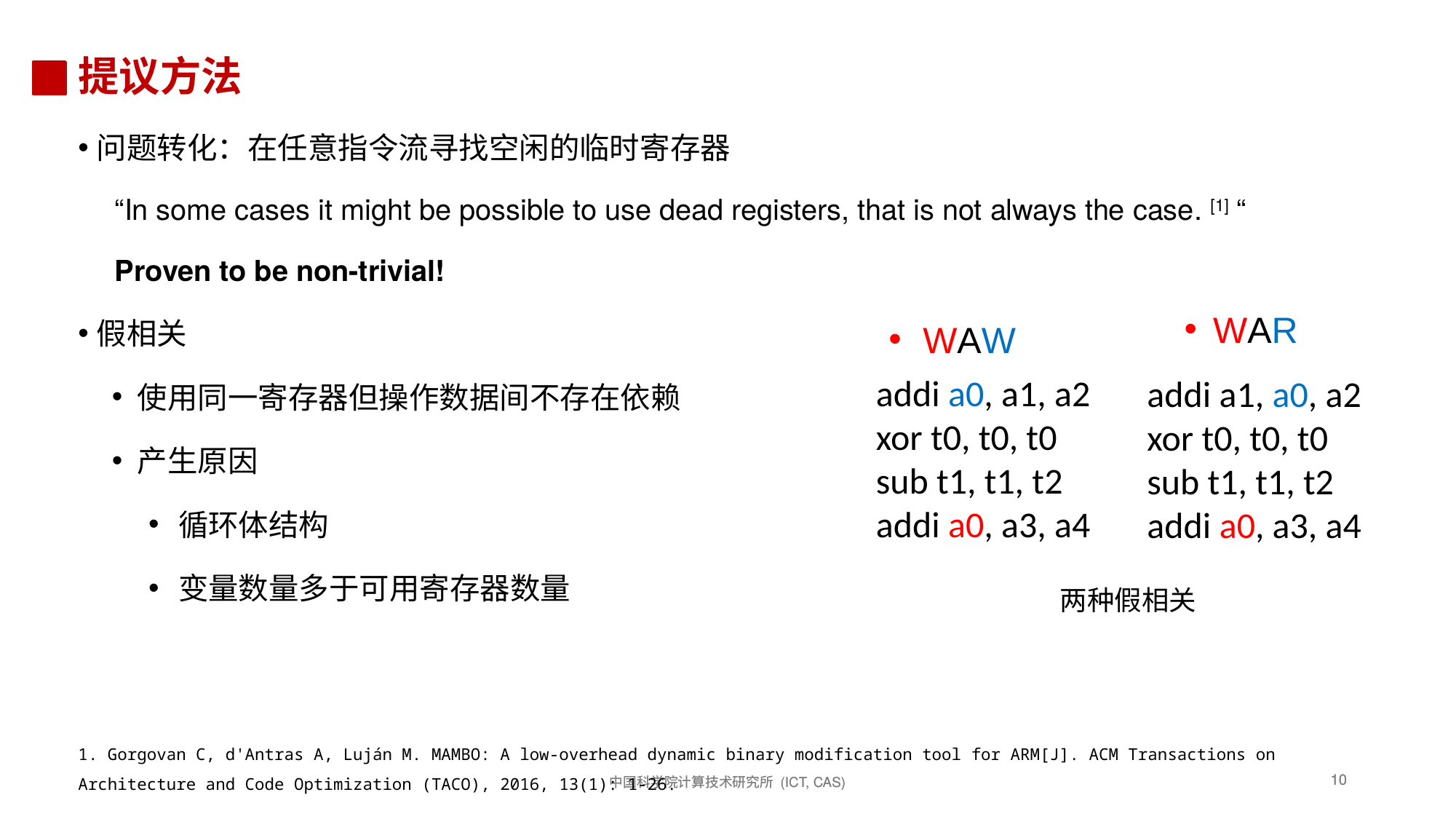

# 提议方法
问题转化：在任意指令流寻找空闲的临时寄存器
“In some cases it might be possible to use dead registers, that is not always the case. [1] “
Proven to be non-trivial!
假相关
使用同一寄存器但操作数据间不存在依赖
产生原因
循环体结构
变量数量多于可用寄存器数量

1. Gorgovan C, d'Antras A, Luján M. MAMBO: A low-overhead dynamic binary modification tool for ARM[J]. ACM Transactions on Architecture and Code Optimization (TACO), 2016, 13(1): 1-26.

WAR

WAW

addi a0, a1, a2
xor t0, t0, t0
sub t1, t1, t2
addi a0, a3, a4
addi a1, a0, a2
xor t0, t0, t0
sub t1, t1, t2
addi a0, a3, a4
两种假相关